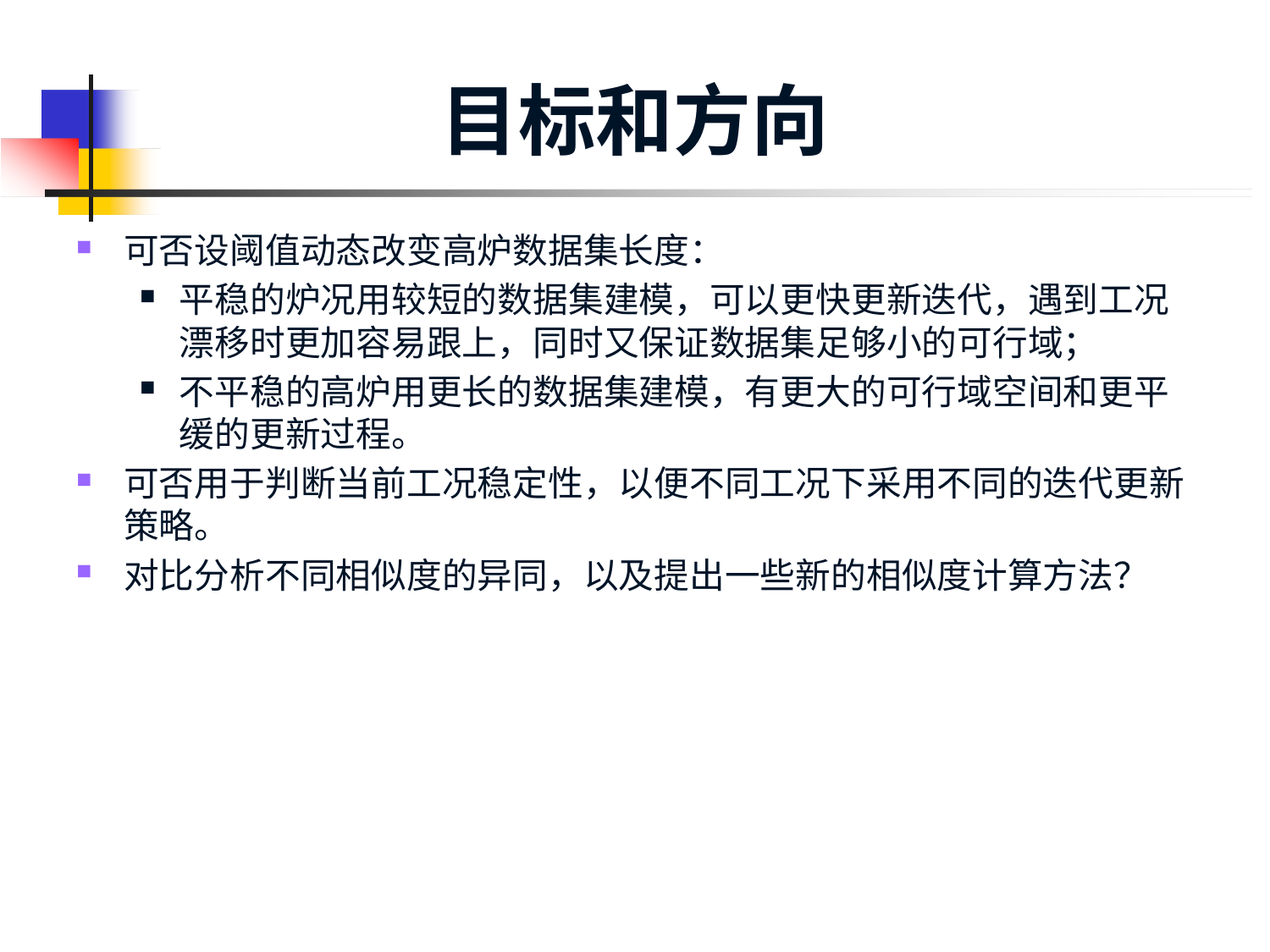

# 目标和方向
可否设阈值动态改变高炉数据集长度：
平稳的炉况用较短的数据集建模，可以更快更新迭代，遇到工况漂移时更加容易跟上，同时又保证数据集足够小的可行域；
不平稳的高炉用更长的数据集建模，有更大的可行域空间和更平缓的更新过程。
可否用于判断当前工况稳定性，以便不同工况下采用不同的迭代更新策略。
对比分析不同相似度的异同，以及提出一些新的相似度计算方法？